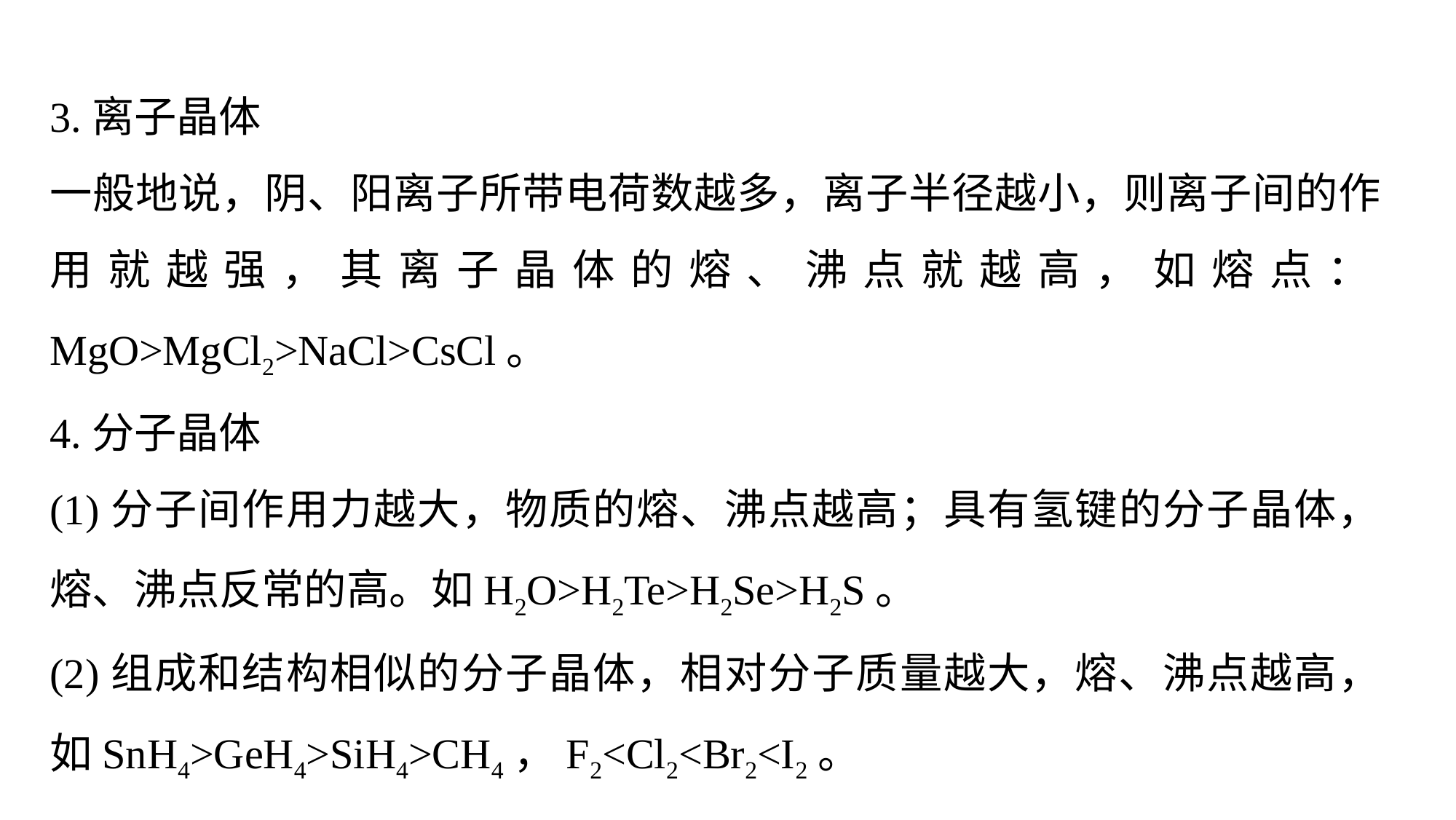

3.离子晶体
一般地说，阴、阳离子所带电荷数越多，离子半径越小，则离子间的作用就越强，其离子晶体的熔、沸点就越高，如熔点：MgO>MgCl2>NaCl>CsCl。
4.分子晶体
(1)分子间作用力越大，物质的熔、沸点越高；具有氢键的分子晶体，熔、沸点反常的高。如H2O>H2Te>H2Se>H2S。
(2)组成和结构相似的分子晶体，相对分子质量越大，熔、沸点越高，如SnH4>GeH4>SiH4>CH4，F2<Cl2<Br2<I2。